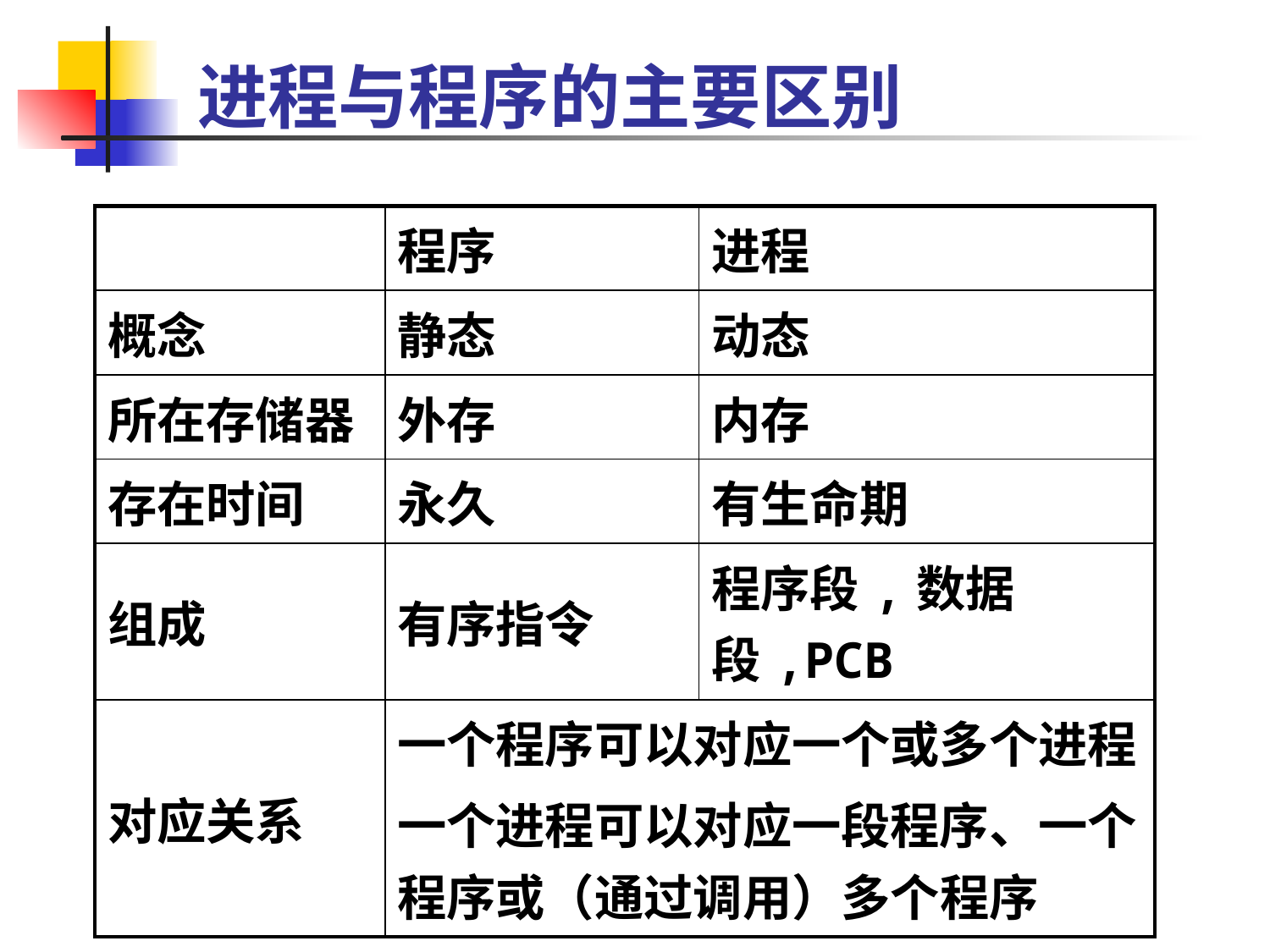

进程与程序的主要区别
|  | 程序 | 进程 |
| --- | --- | --- |
| 概念 | 静态 | 动态 |
| 所在存储器 | 外存 | 内存 |
| 存在时间 | 永久 | 有生命期 |
| 组成 | 有序指令 | 程序段,数据段,PCB |
| 对应关系 | 一个程序可以对应一个或多个进程 一个进程可以对应一段程序、一个程序或（通过调用）多个程序 |  |